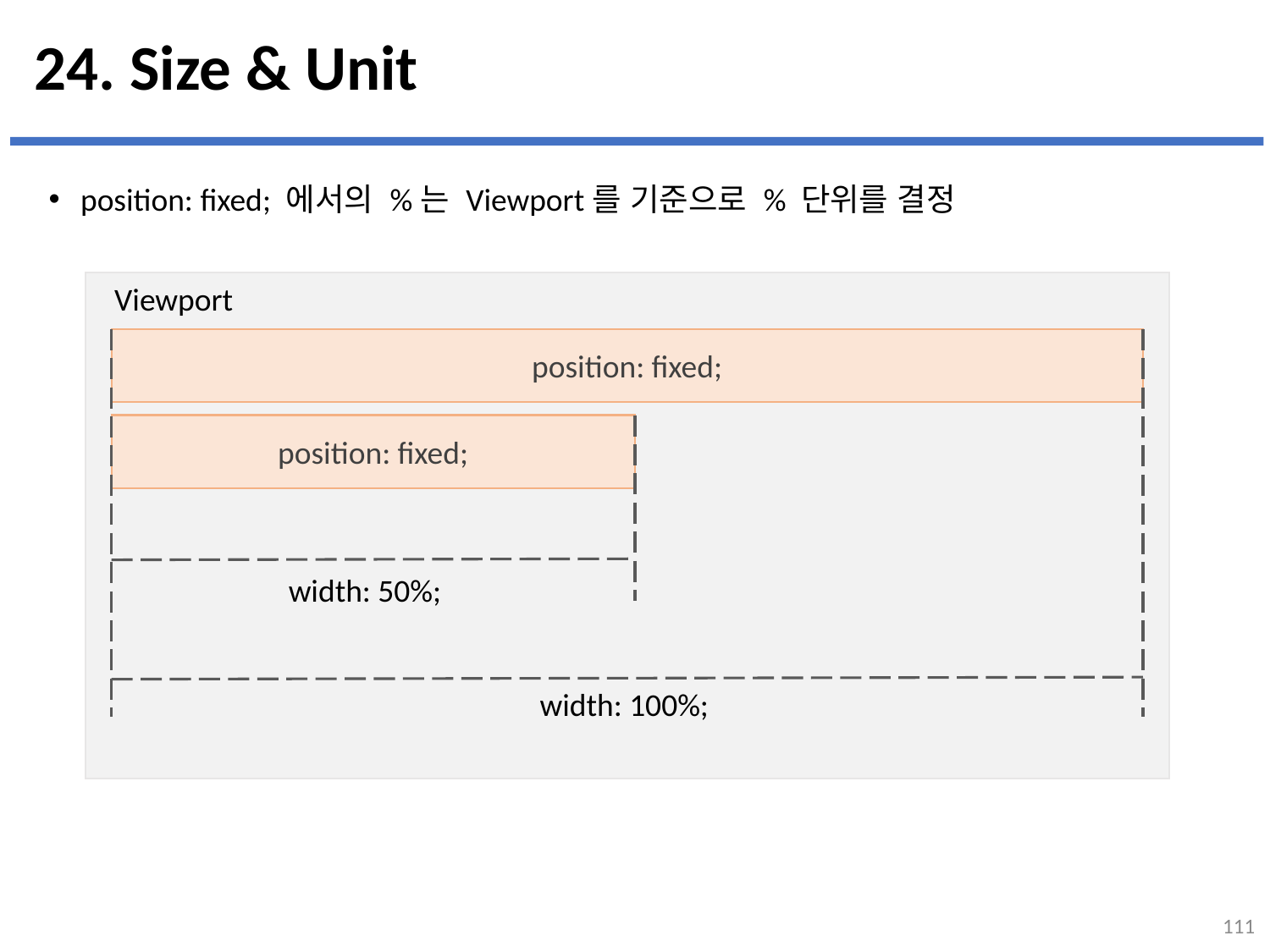

# 24. Size & Unit
position: fixed; 에서의 %는 Viewport를 기준으로 % 단위를 결정

Viewport
position: fixed;
position: fixed;
width: 50%;
width: 100%;
111